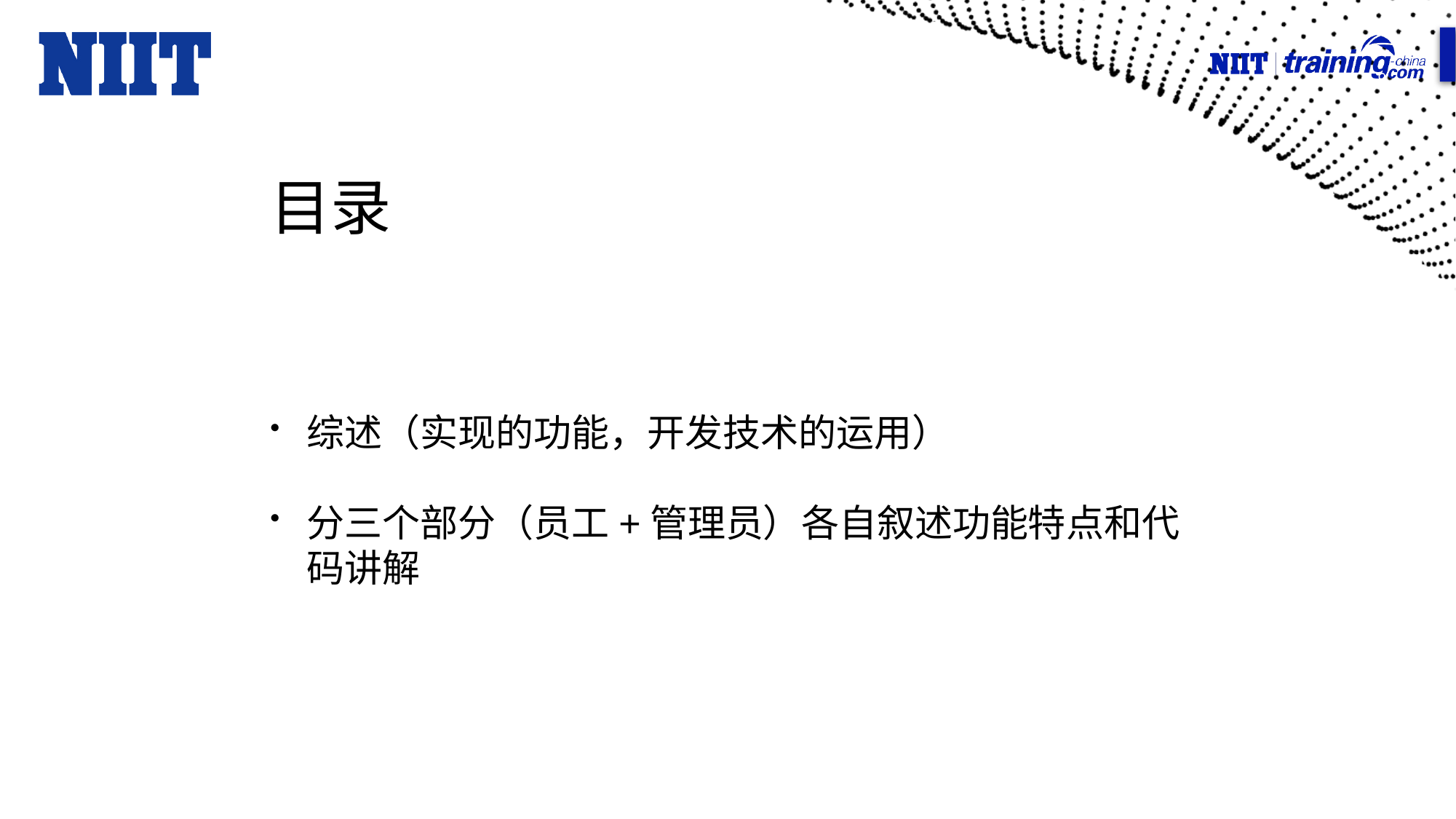

# 目录

综述（实现的功能，开发技术的运用）
分三个部分（员工+管理员）各自叙述功能特点和代码讲解